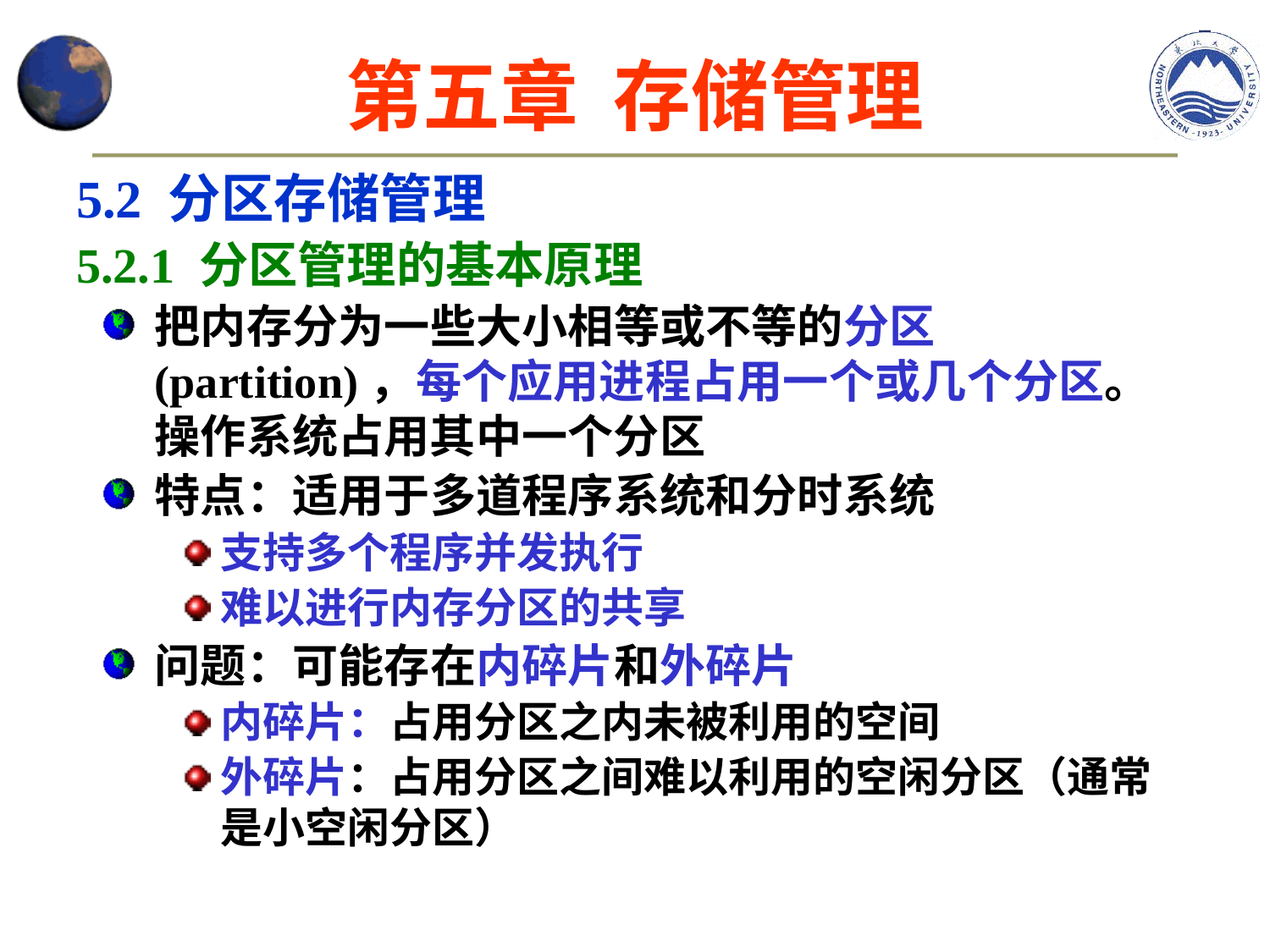

第五章  存储管理
5.2 分区存储管理
5.2.1 分区管理的基本原理
把内存分为一些大小相等或不等的分区(partition)，每个应用进程占用一个或几个分区。操作系统占用其中一个分区
特点：适用于多道程序系统和分时系统
支持多个程序并发执行
难以进行内存分区的共享
问题：可能存在内碎片和外碎片
内碎片：占用分区之内未被利用的空间
外碎片：占用分区之间难以利用的空闲分区（通常是小空闲分区）